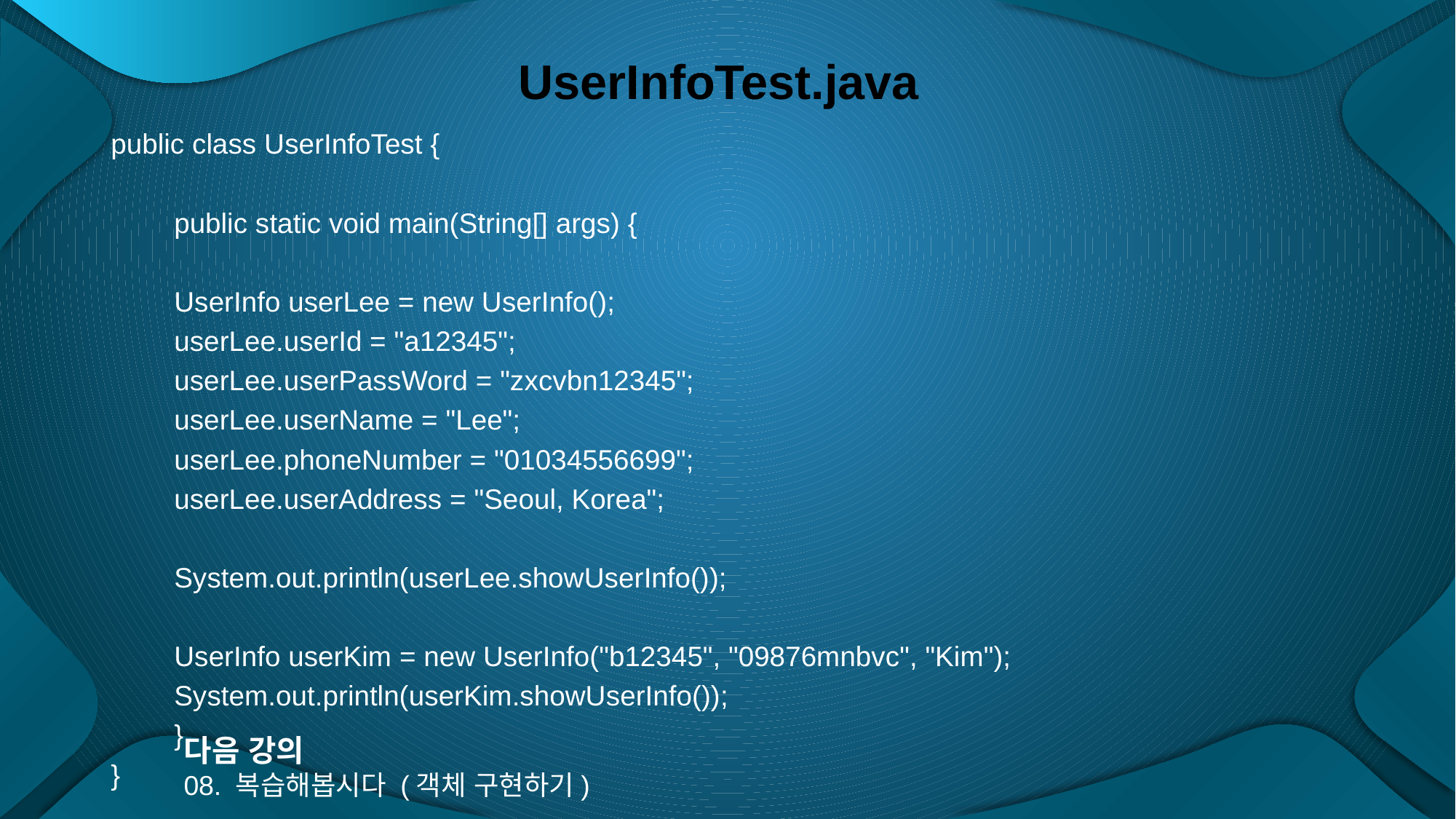

# UserInfoTest.java
public class UserInfoTest {

	public static void main(String[] args) {

		UserInfo userLee = new UserInfo();
		userLee.userId = "a12345";
		userLee.userPassWord = "zxcvbn12345";
		userLee.userName = "Lee";
		userLee.phoneNumber = "01034556699";
		userLee.userAddress = "Seoul, Korea";

		System.out.println(userLee.showUserInfo());

		UserInfo userKim = new UserInfo("b12345", "09876mnbvc", "Kim");
		System.out.println(userKim.showUserInfo());
	}
}
다음 강의
08. 복습해봅시다 (객체 구현하기)